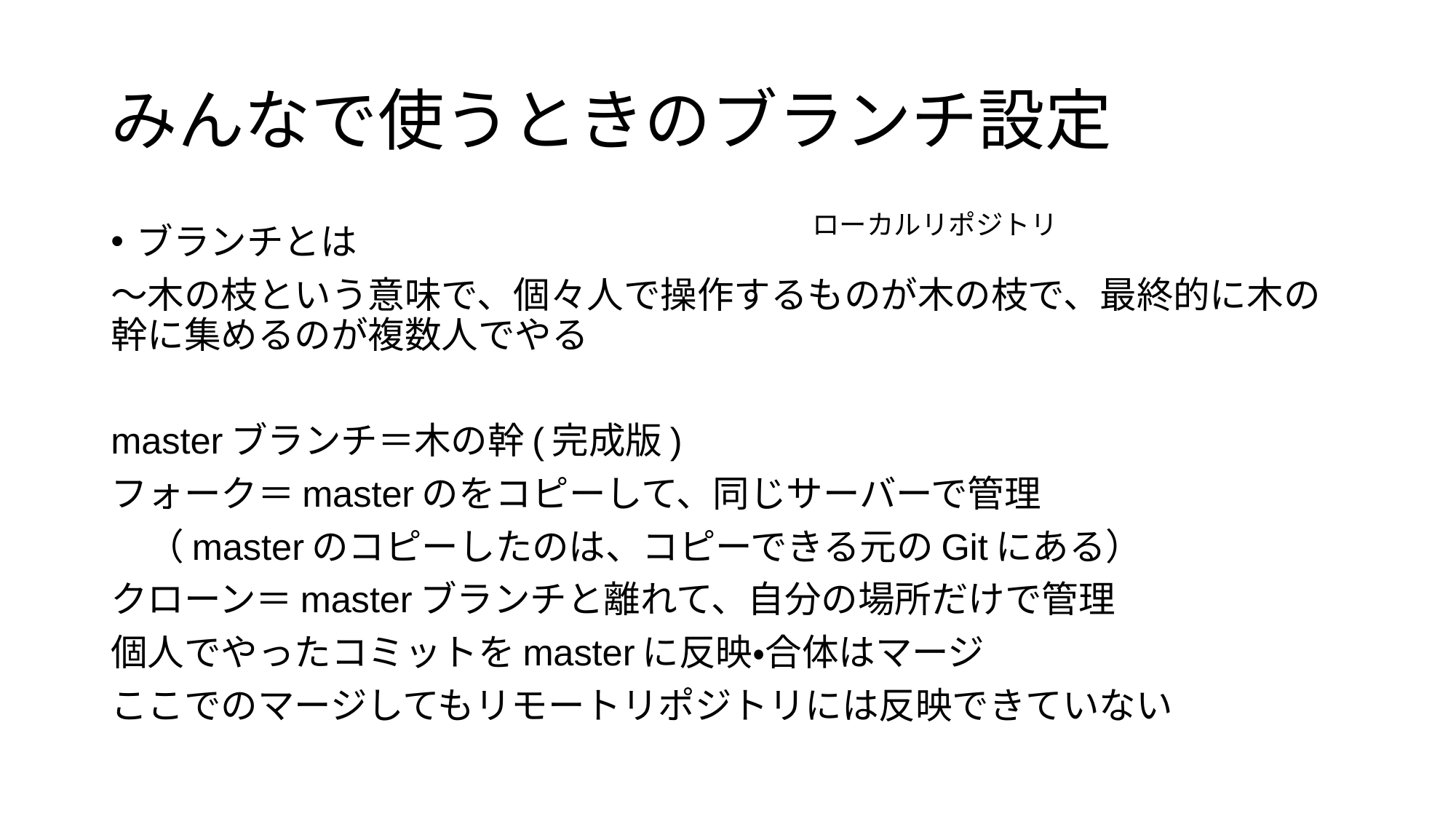

# みんなで使うときのブランチ設定
ローカルリポジトリ
ブランチとは
～木の枝という意味で、個々人で操作するものが木の枝で、最終的に木の幹に集めるのが複数人でやる

masterブランチ＝木の幹(完成版)
フォーク＝masterのをコピーして、同じサーバーで管理
　（masterのコピーしたのは、コピーできる元のGitにある）
クローン＝masterブランチと離れて、自分の場所だけで管理
個人でやったコミットをmasterに反映・合体はマージ
ここでのマージしてもリモートリポジトリには反映できていない